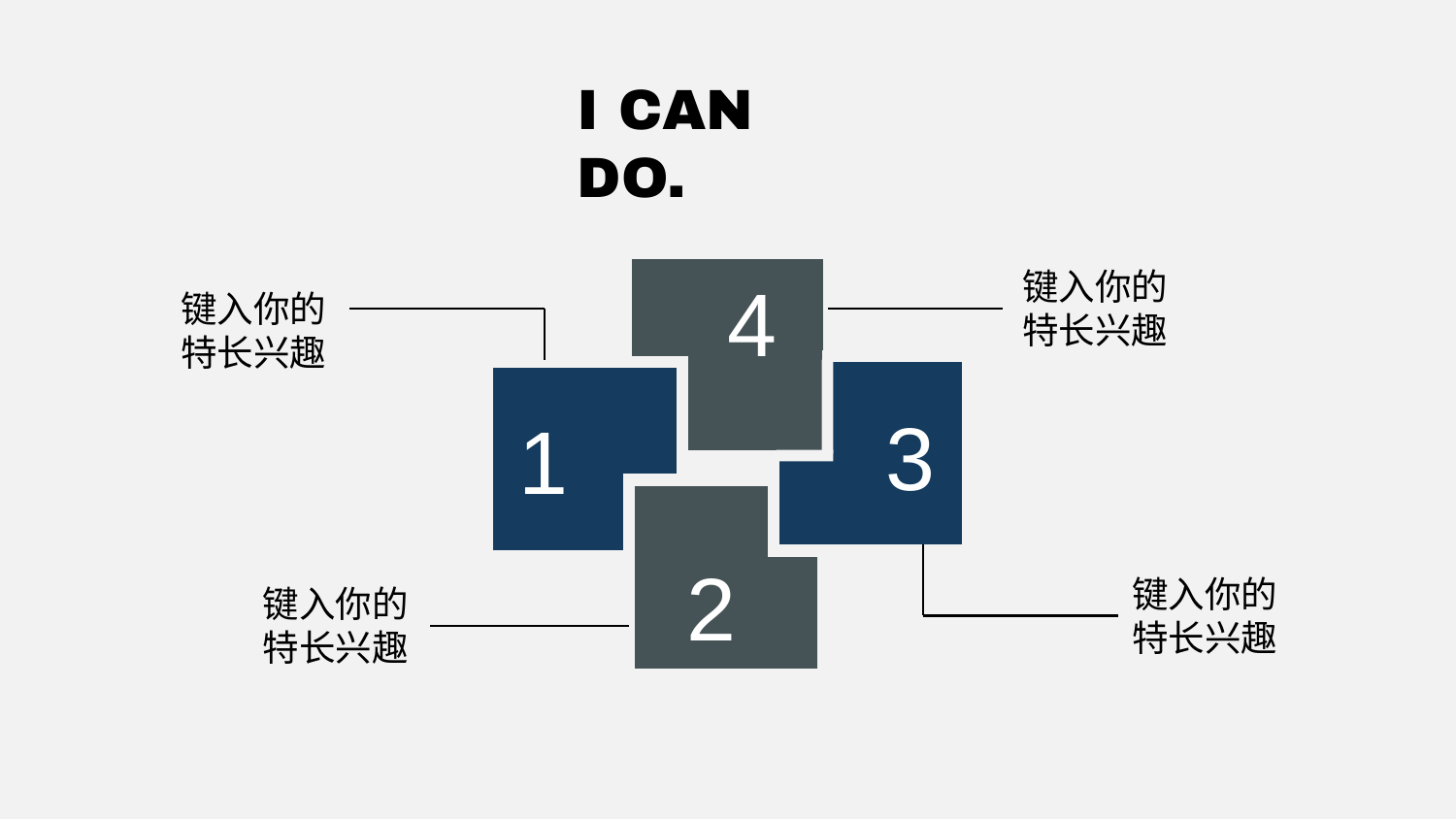

I CAN DO.
键入你的特长兴趣

4
3
1
2
键入你的特长兴趣
键入你的特长兴趣
键入你的特长兴趣